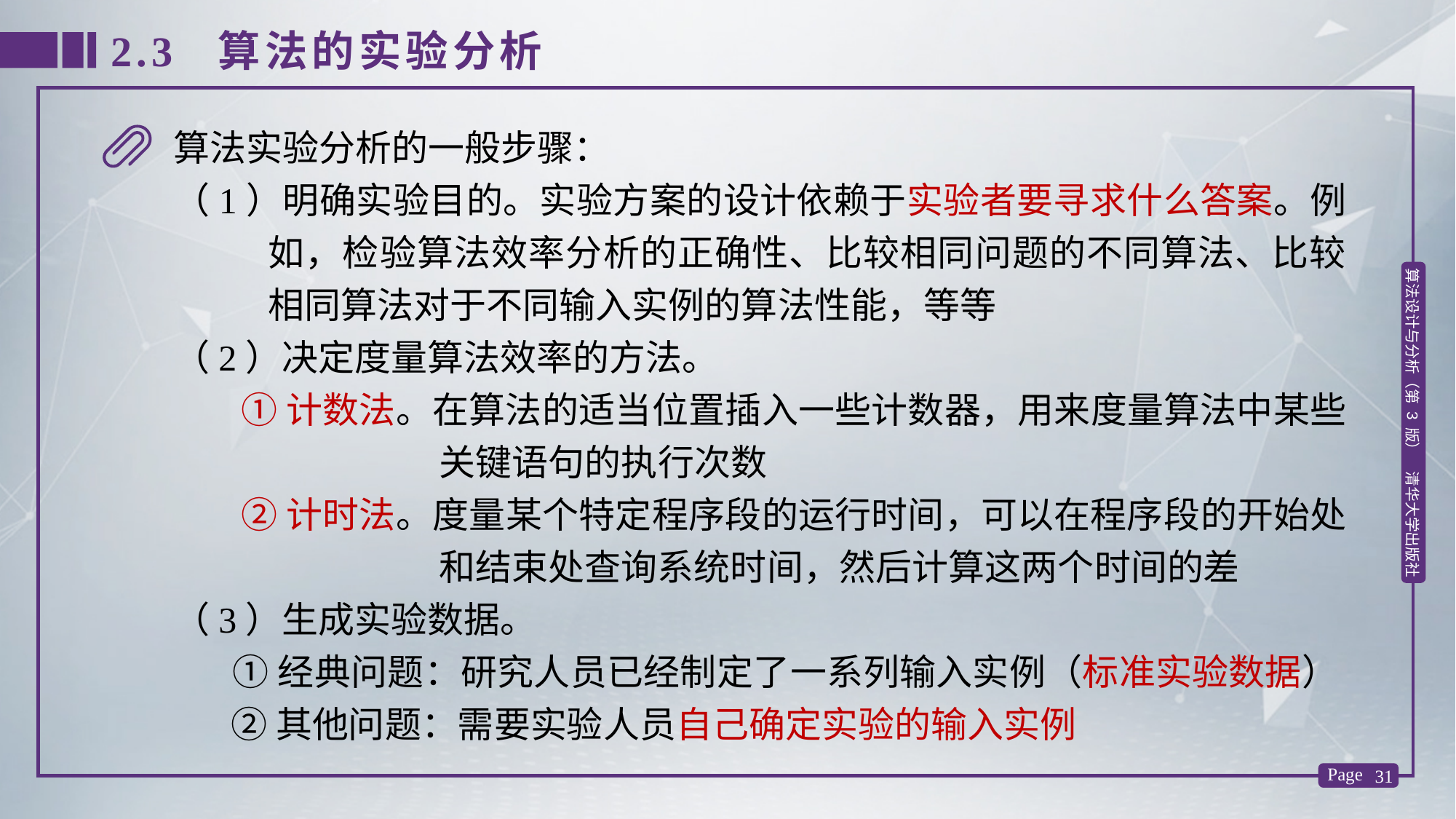

2.3  算法的实验分析
算法实验分析的一般步骤：
（1）明确实验目的。实验方案的设计依赖于实验者要寻求什么答案。例如，检验算法效率分析的正确性、比较相同问题的不同算法、比较相同算法对于不同输入实例的算法性能，等等
（2）决定度量算法效率的方法。
        ①计数法。在算法的适当位置插入一些计数器，用来度量算法中某些关键语句的执行次数
        ②计时法。度量某个特定程序段的运行时间，可以在程序段的开始处和结束处查询系统时间，然后计算这两个时间的差
（3）生成实验数据。
       ①经典问题：研究人员已经制定了一系列输入实例（标准实验数据）
       ②其他问题：需要实验人员自己确定实验的输入实例